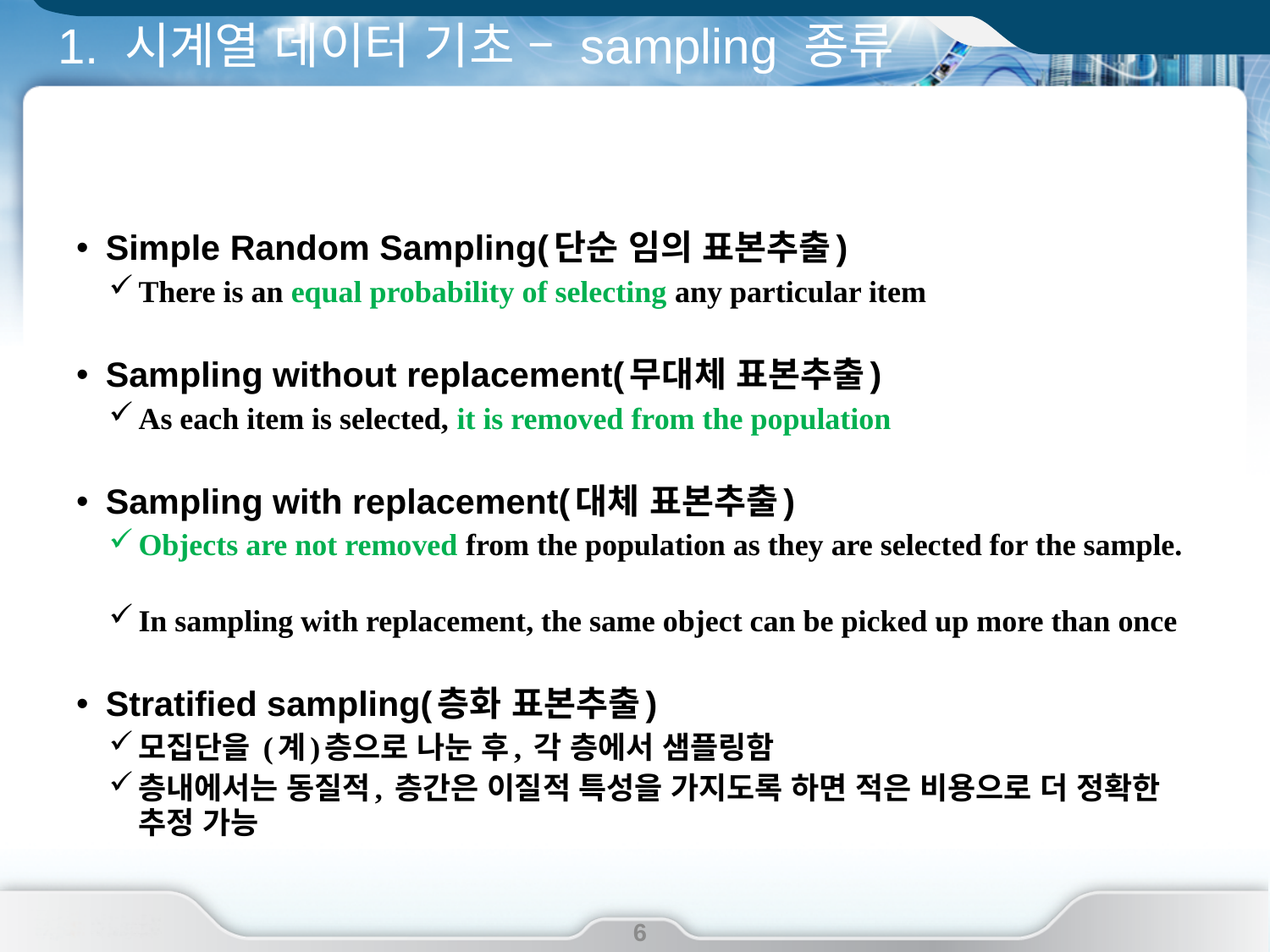

# 1. 시계열 데이터 기초 – sampling 종류
Simple Random Sampling(단순 임의 표본추출)
There is an equal probability of selecting any particular item

Sampling without replacement(무대체 표본추출)
As each item is selected, it is removed from the population

Sampling with replacement(대체 표본추출)
Objects are not removed from the population as they are selected for the sample.
In sampling with replacement, the same object can be picked up more than once

Stratified sampling(층화 표본추출)
모집단을 (계)층으로 나눈 후, 각 층에서 샘플링함
층내에서는 동질적, 층간은 이질적 특성을 가지도록 하면 적은 비용으로 더 정확한 추정 가능

6